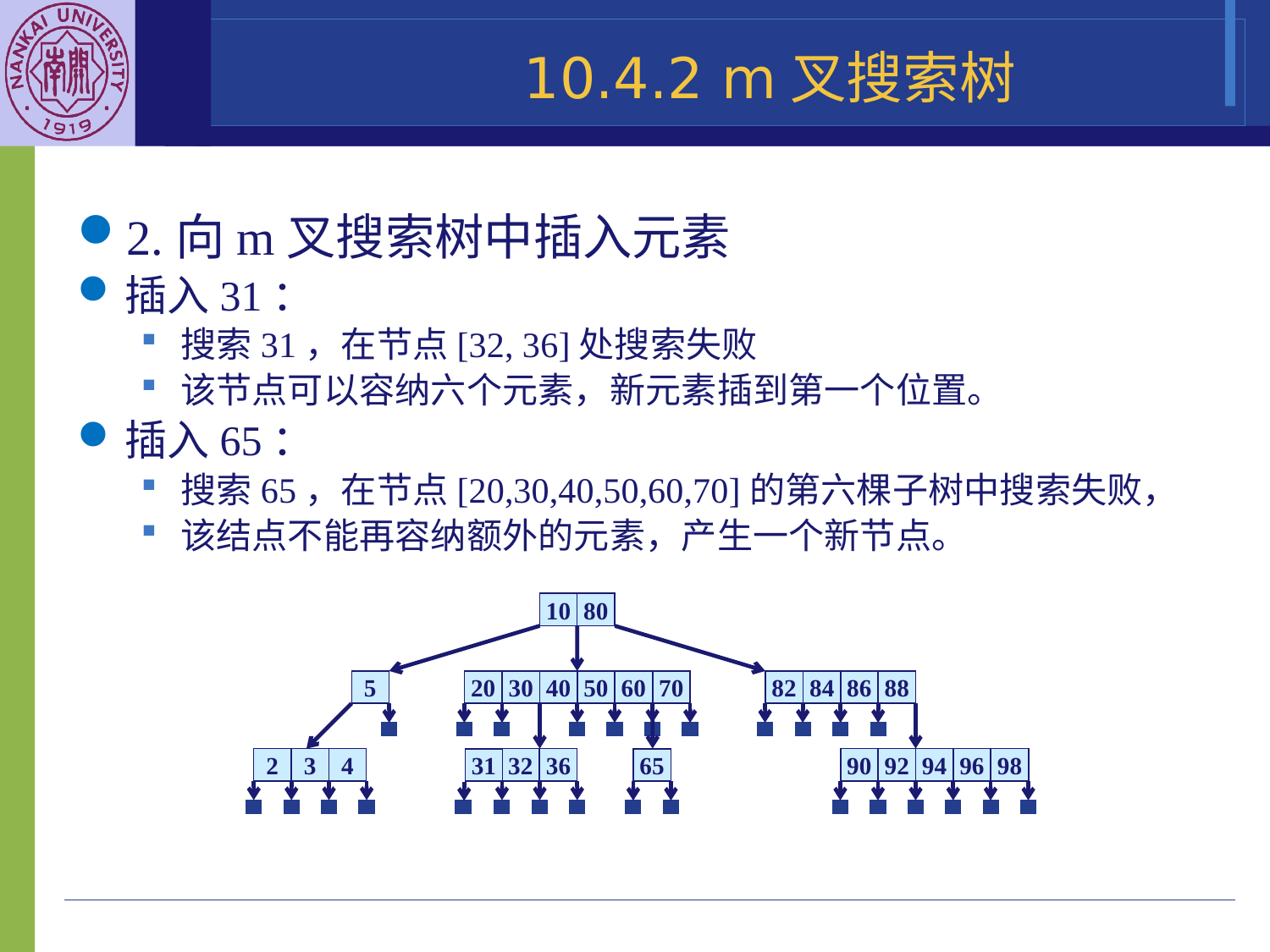

10.4.2 m叉搜索树
2.向m叉搜索树中插入元素
插入31：
搜索31，在节点[32, 36]处搜索失败
该节点可以容纳六个元素，新元素插到第一个位置。
插入65：
搜索65，在节点[20,30,40,50,60,70]的第六棵子树中搜索失败，
该结点不能再容纳额外的元素，产生一个新节点。
10
80

5
20
30
40
50
60
70
82
84
86
88

2
3
4
32
36
90
92
94
96
98
31
65

48